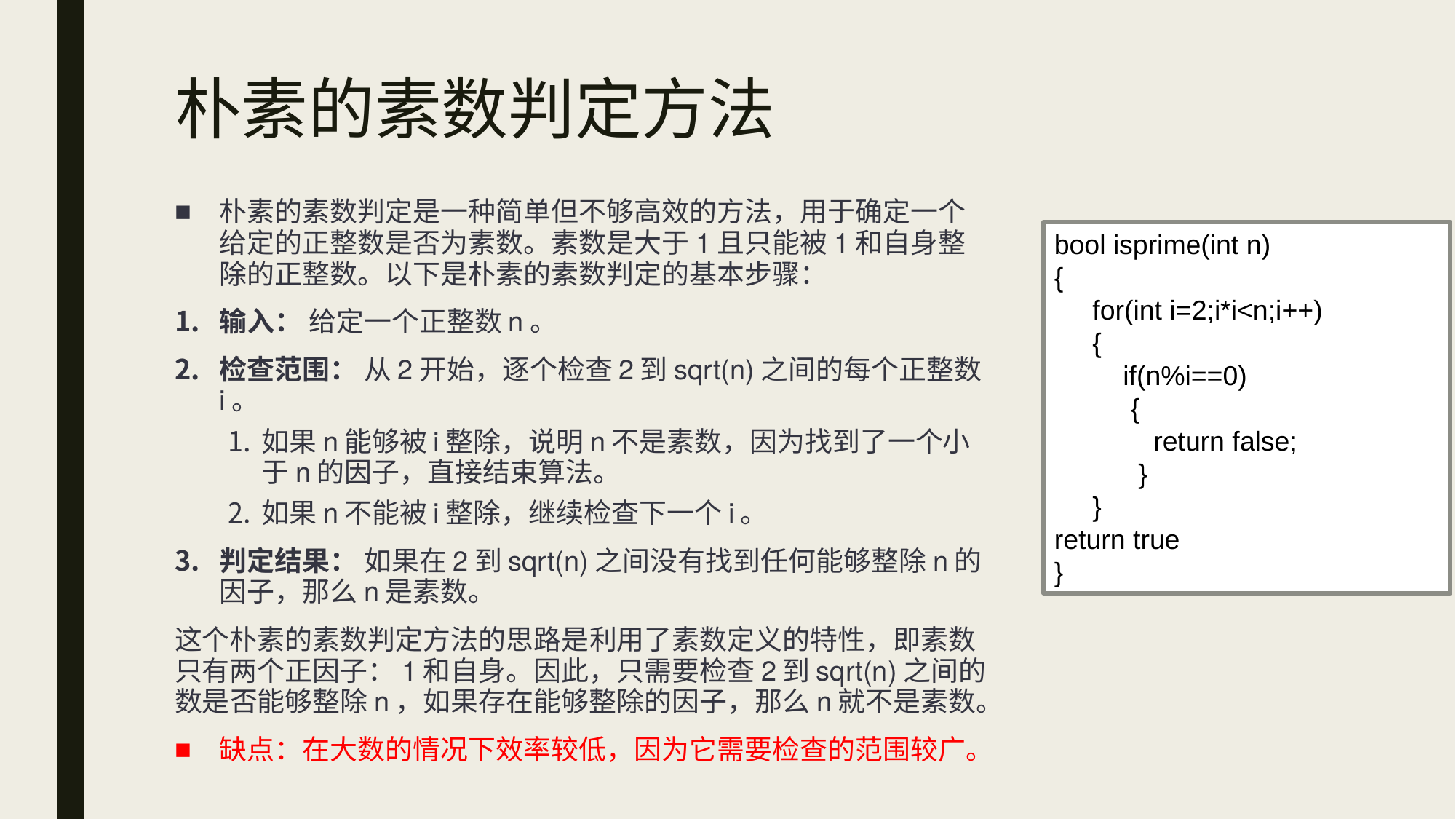

# 朴素的素数判定方法
朴素的素数判定是一种简单但不够高效的方法，用于确定一个给定的正整数是否为素数。素数是大于1且只能被1和自身整除的正整数。以下是朴素的素数判定的基本步骤：
输入： 给定一个正整数n。
检查范围： 从2开始，逐个检查2到sqrt(n)之间的每个正整数i。
如果n能够被i整除，说明n不是素数，因为找到了一个小于n的因子，直接结束算法。
如果n不能被i整除，继续检查下一个i。
判定结果： 如果在2到sqrt(n)之间没有找到任何能够整除n的因子，那么n是素数。
这个朴素的素数判定方法的思路是利用了素数定义的特性，即素数只有两个正因子：1和自身。因此，只需要检查2到sqrt(n)之间的数是否能够整除n，如果存在能够整除的因子，那么n就不是素数。
缺点：在大数的情况下效率较低，因为它需要检查的范围较广。
bool isprime(int n)
{
     for(int i=2;i*i<n;i++)
     {
         if(n%i==0)
          {
             return false;
           }
     }
return true
}